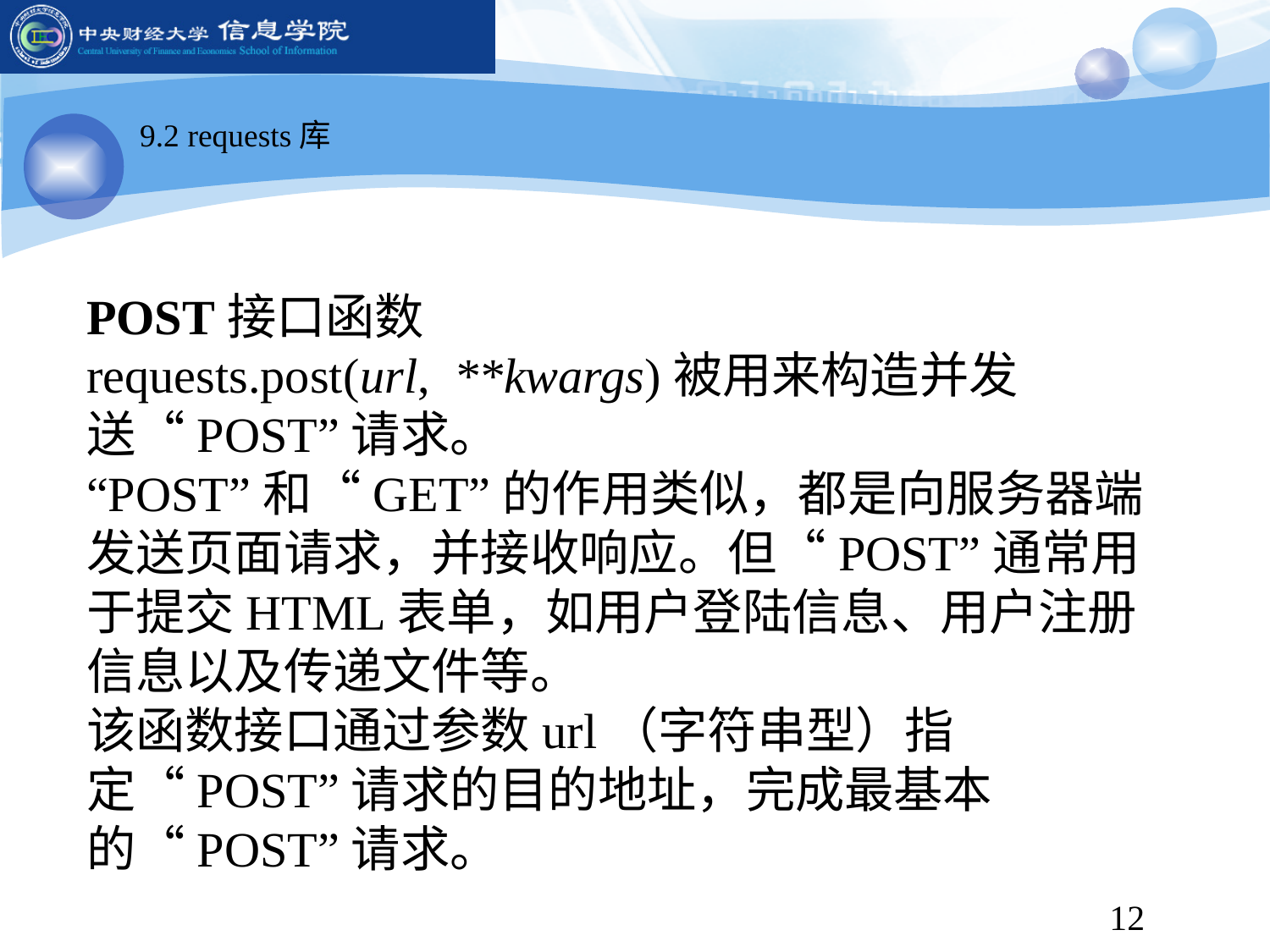

9.2 requests库

POST接口函数
requests.post(url,  **kwargs)被用来构造并发送“POST”请求。
“POST”和“GET”的作用类似，都是向服务器端发送页面请求，并接收响应。但“POST”通常用于提交HTML表单，如用户登陆信息、用户注册信息以及传递文件等。
该函数接口通过参数url（字符串型）指定“POST”请求的目的地址，完成最基本的“POST”请求。